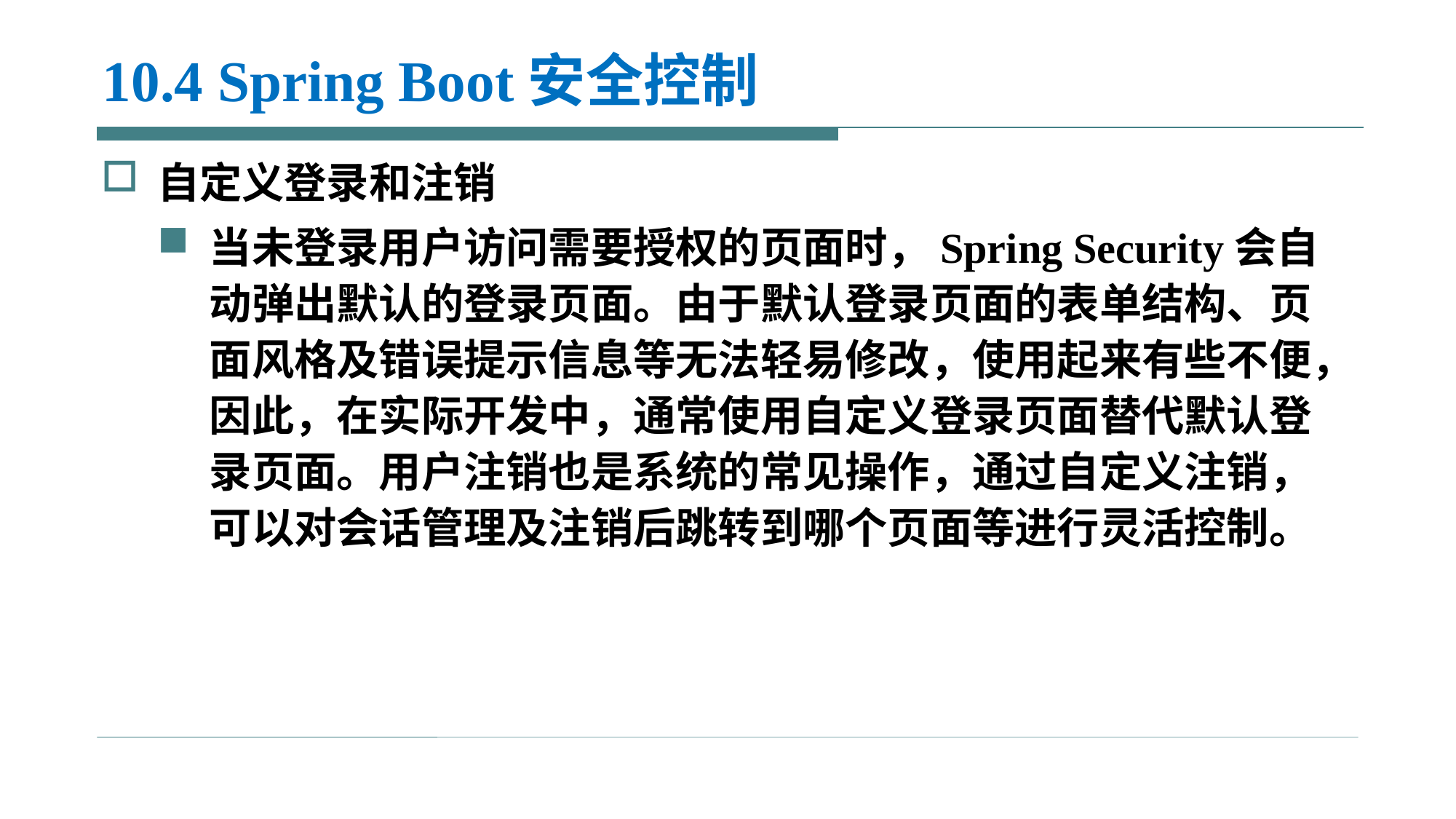

# 10.4 Spring Boot安全控制
自定义登录和注销
当未登录用户访问需要授权的页面时，Spring Security会自动弹出默认的登录页面。由于默认登录页面的表单结构、页面风格及错误提示信息等无法轻易修改，使用起来有些不便，因此，在实际开发中，通常使用自定义登录页面替代默认登录页面。用户注销也是系统的常见操作，通过自定义注销，可以对会话管理及注销后跳转到哪个页面等进行灵活控制。
36